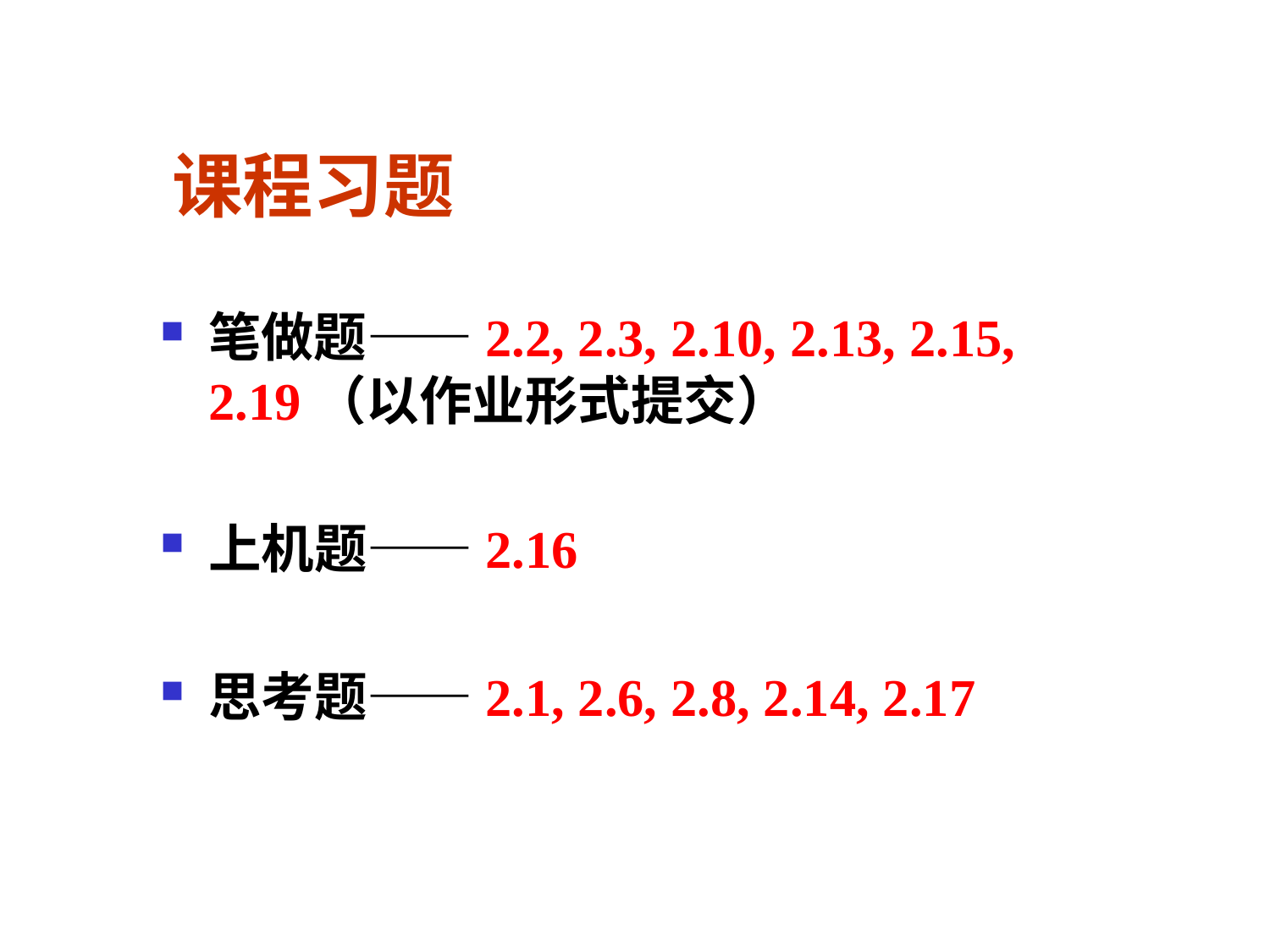

课程习题
笔做题——2.2, 2.3, 2.10, 2.13, 2.15, 2.19（以作业形式提交）

上机题——2.16

思考题——2.1, 2.6, 2.8, 2.14, 2.17
207